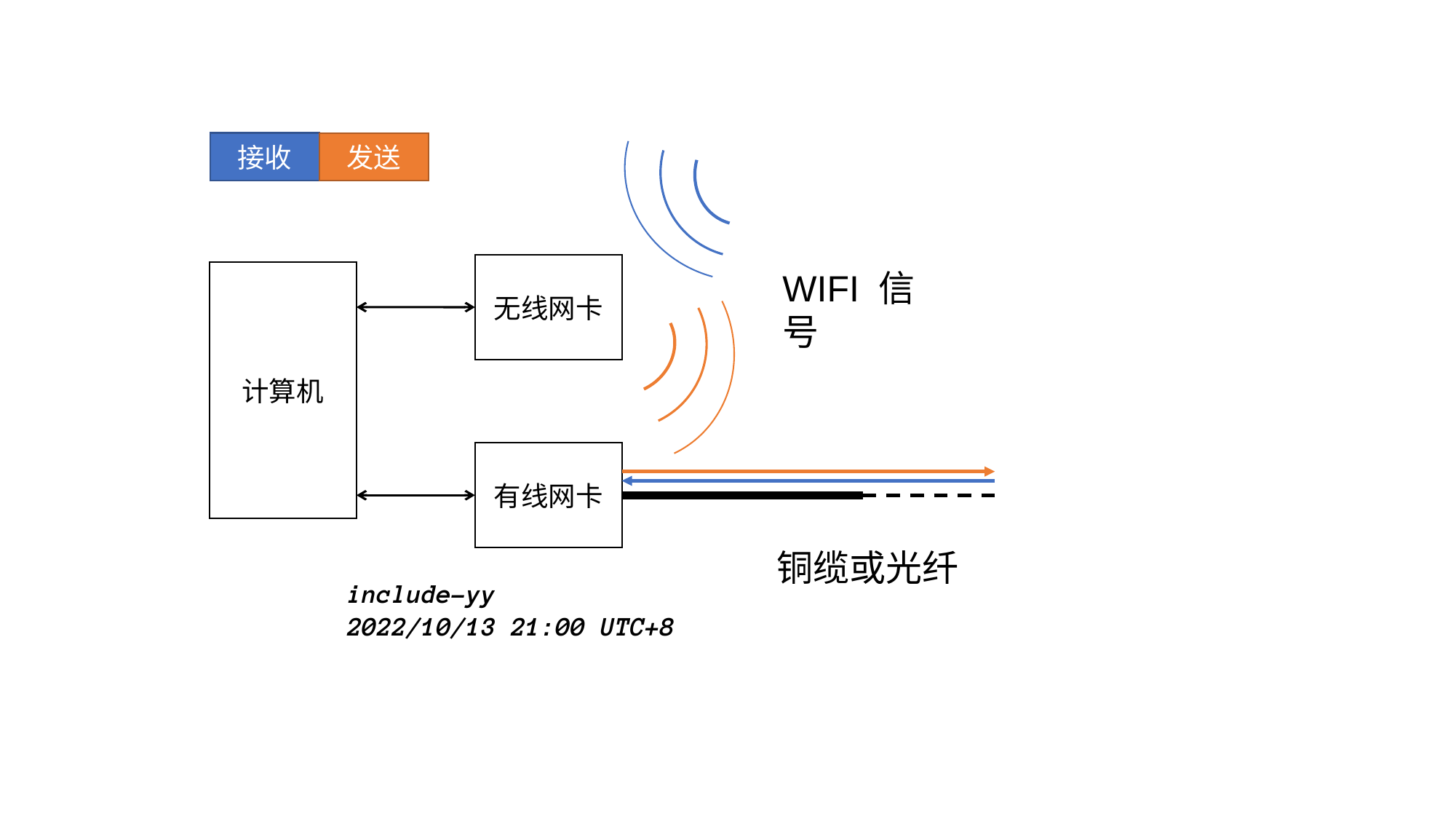

接收
发送

无线网卡
WIFI 信号
计算机
有线网卡
铜缆或光纤

include-yy
2022/10/13 21:00 UTC+8